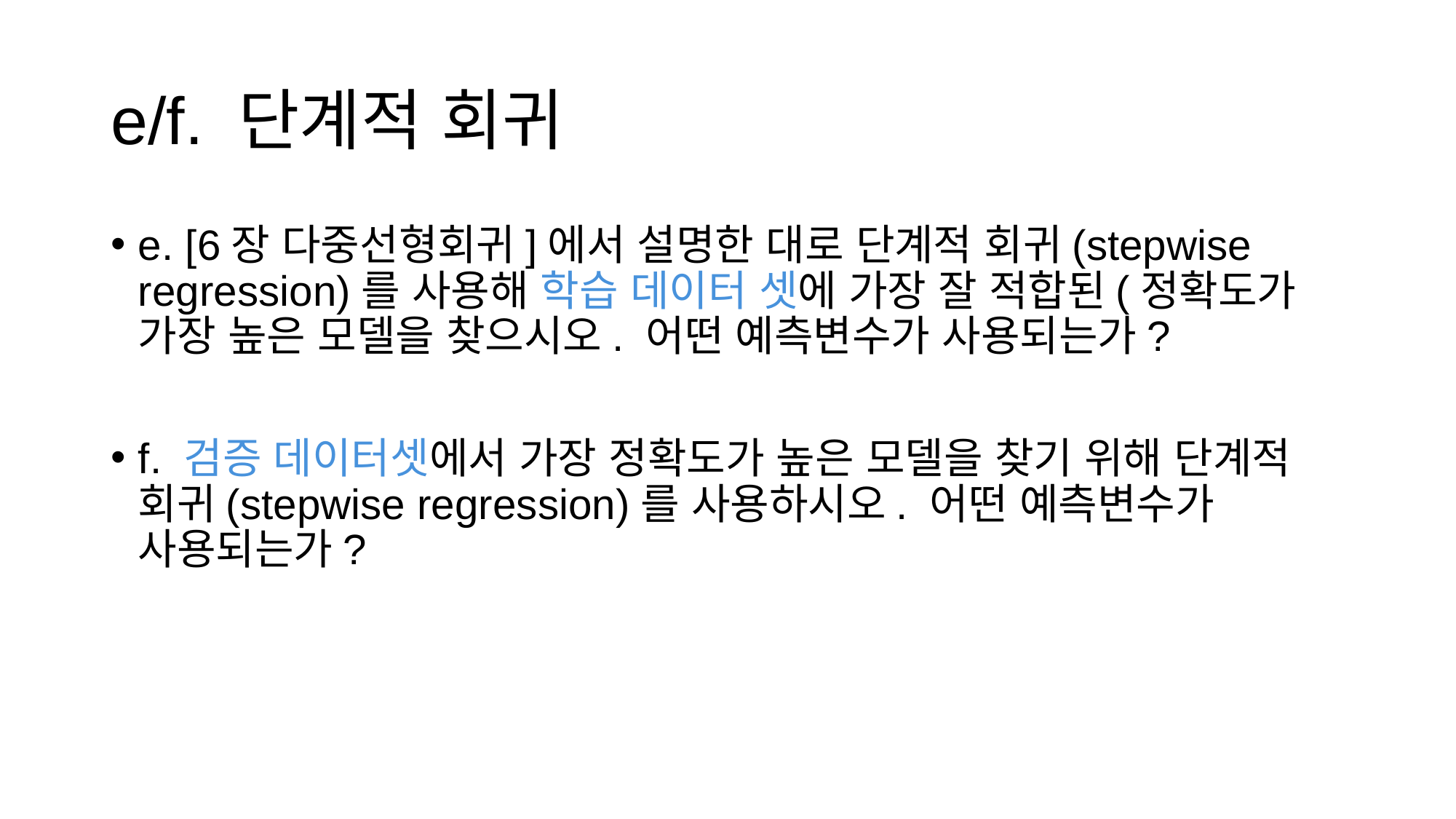

# e/f. 단계적 회귀
e. [6장 다중선형회귀]에서 설명한 대로 단계적 회귀(stepwise regression)를 사용해 학습 데이터 셋에 가장 잘 적합된(정확도가 가장 높은 모델을 찾으시오. 어떤 예측변수가 사용되는가?

f. 검증 데이터셋에서 가장 정확도가 높은 모델을 찾기 위해 단계적 회귀(stepwise regression)를 사용하시오. 어떤 예측변수가 사용되는가?